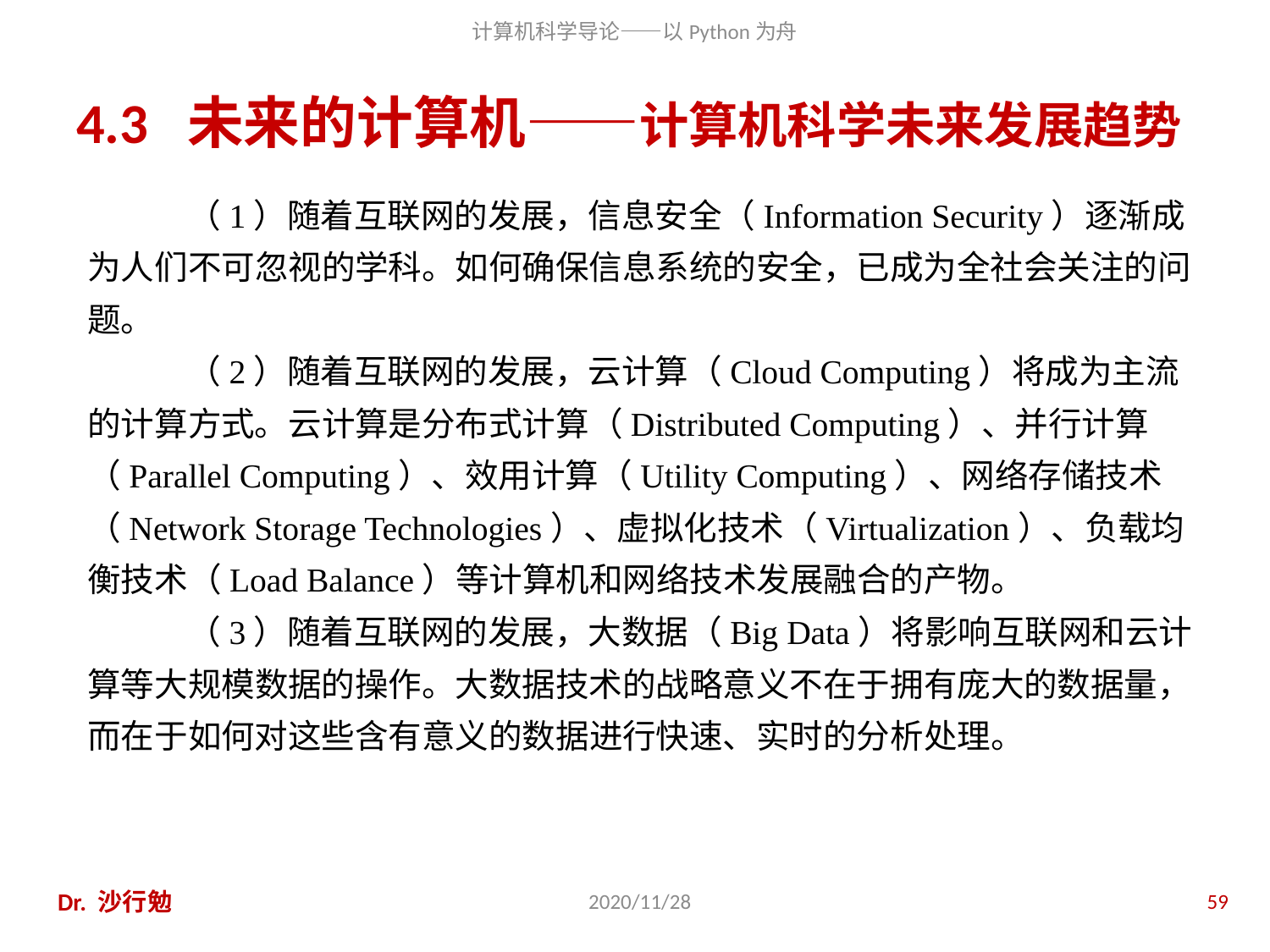

# 4.3  未来的计算机——计算机科学未来发展趋势
（1）随着互联网的发展，信息安全（Information Security）逐渐成为人们不可忽视的学科。如何确保信息系统的安全，已成为全社会关注的问题。
（2）随着互联网的发展，云计算（Cloud Computing）将成为主流的计算方式。云计算是分布式计算（Distributed Computing）、并行计算（Parallel Computing）、效用计算（Utility Computing）、网络存储技术（Network Storage Technologies）、虚拟化技术（Virtualization）、负载均衡技术（Load Balance）等计算机和网络技术发展融合的产物。
（3）随着互联网的发展，大数据（Big Data）将影响互联网和云计算等大规模数据的操作。大数据技术的战略意义不在于拥有庞大的数据量，而在于如何对这些含有意义的数据进行快速、实时的分析处理。
Dr. 沙行勉
2020/11/28
59